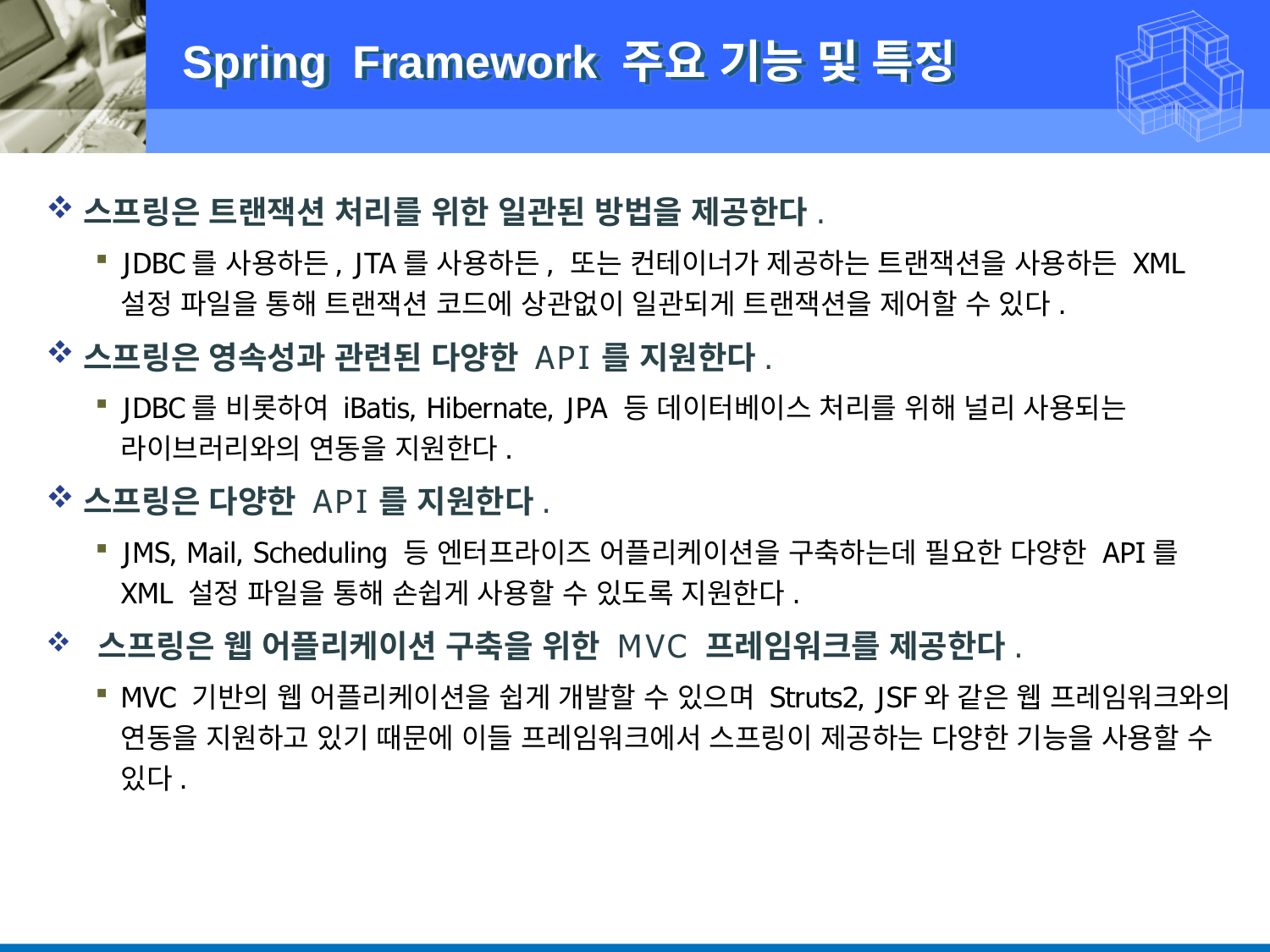

Spring  Framework 주요 기능 및 특징
스프링은 트랜잭션 처리를 위한 일관된 방법을 제공한다.
JDBC를 사용하든, JTA를 사용하든, 또는 컨테이너가 제공하는 트랜잭션을 사용하든 XML 설정 파일을 통해 트랜잭션 코드에 상관없이 일관되게 트랜잭션을 제어할 수 있다.
스프링은 영속성과 관련된 다양한 API를 지원한다.
JDBC를 비롯하여 iBatis, Hibernate, JPA 등 데이터베이스 처리를 위해 널리 사용되는 라이브러리와의 연동을 지원한다.
스프링은 다양한 API를 지원한다.
JMS, Mail, Scheduling 등 엔터프라이즈 어플리케이션을 구축하는데 필요한 다양한 API를 XML 설정 파일을 통해 손쉽게 사용할 수 있도록 지원한다.
 스프링은 웹 어플리케이션 구축을 위한 MVC 프레임워크를 제공한다.
MVC 기반의 웹 어플리케이션을 쉽게 개발할 수 있으며 Struts2, JSF와 같은 웹 프레임워크와의 연동을 지원하고 있기 때문에 이들 프레임워크에서 스프링이 제공하는 다양한 기능을 사용할 수 있다.